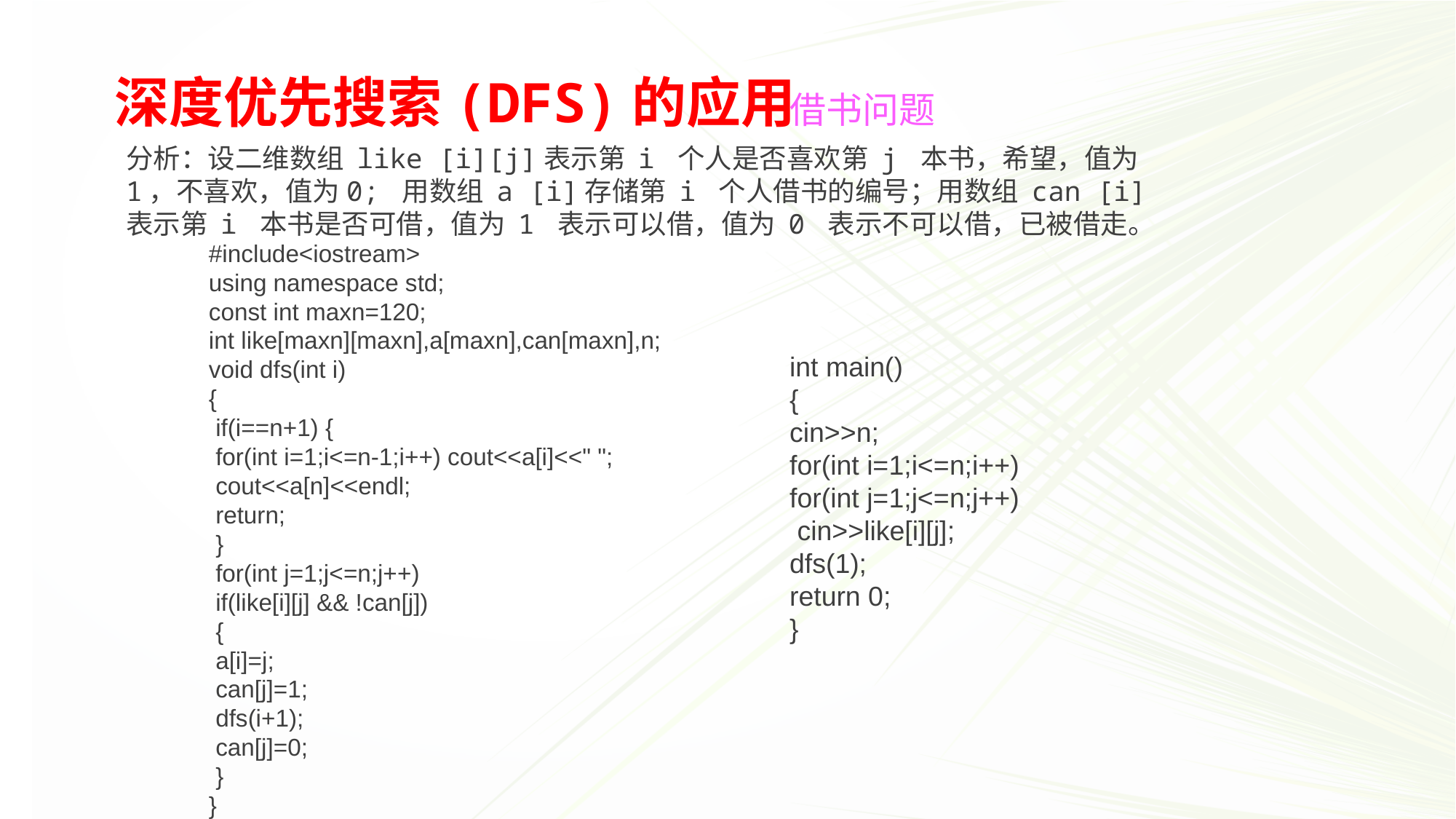

深度优先搜索(DFS)的应用
借书问题
分析：设二维数组 like [i][j]表示第 i 个人是否喜欢第 j 本书，希望，值为 1，不喜欢，值为0; 用数组 a [i]存储第 i 个人借书的编号；用数组 can [i]表示第 i 本书是否可借，值为 1 表示可以借，值为 0 表示不可以借，已被借走。
#include<iostream>
using namespace std;
const int maxn=120;
int like[maxn][maxn],a[maxn],can[maxn],n;
void dfs(int i)
{
 if(i==n+1) {
 for(int i=1;i<=n-1;i++) cout<<a[i]<<" ";
 cout<<a[n]<<endl;
 return;
 }
 for(int j=1;j<=n;j++)
 if(like[i][j] && !can[j])
 {
 a[i]=j;
 can[j]=1;
 dfs(i+1);
 can[j]=0;
 }
}
int main()
{
cin>>n;
for(int i=1;i<=n;i++)
for(int j=1;j<=n;j++)
 cin>>like[i][j];
dfs(1);
return 0;
}